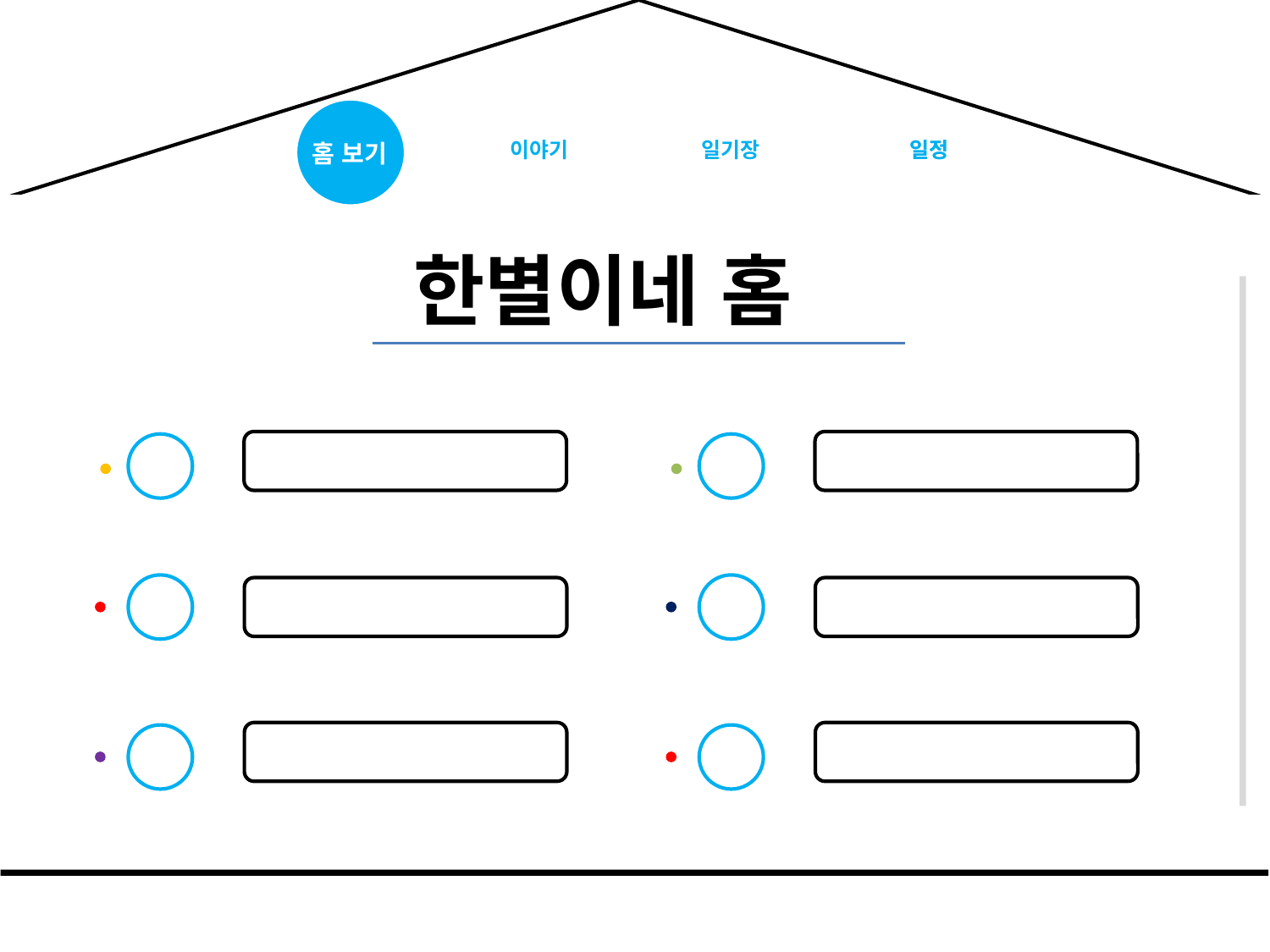

홈 보기
이야기
일기장
일정
일정

한별이네 홈